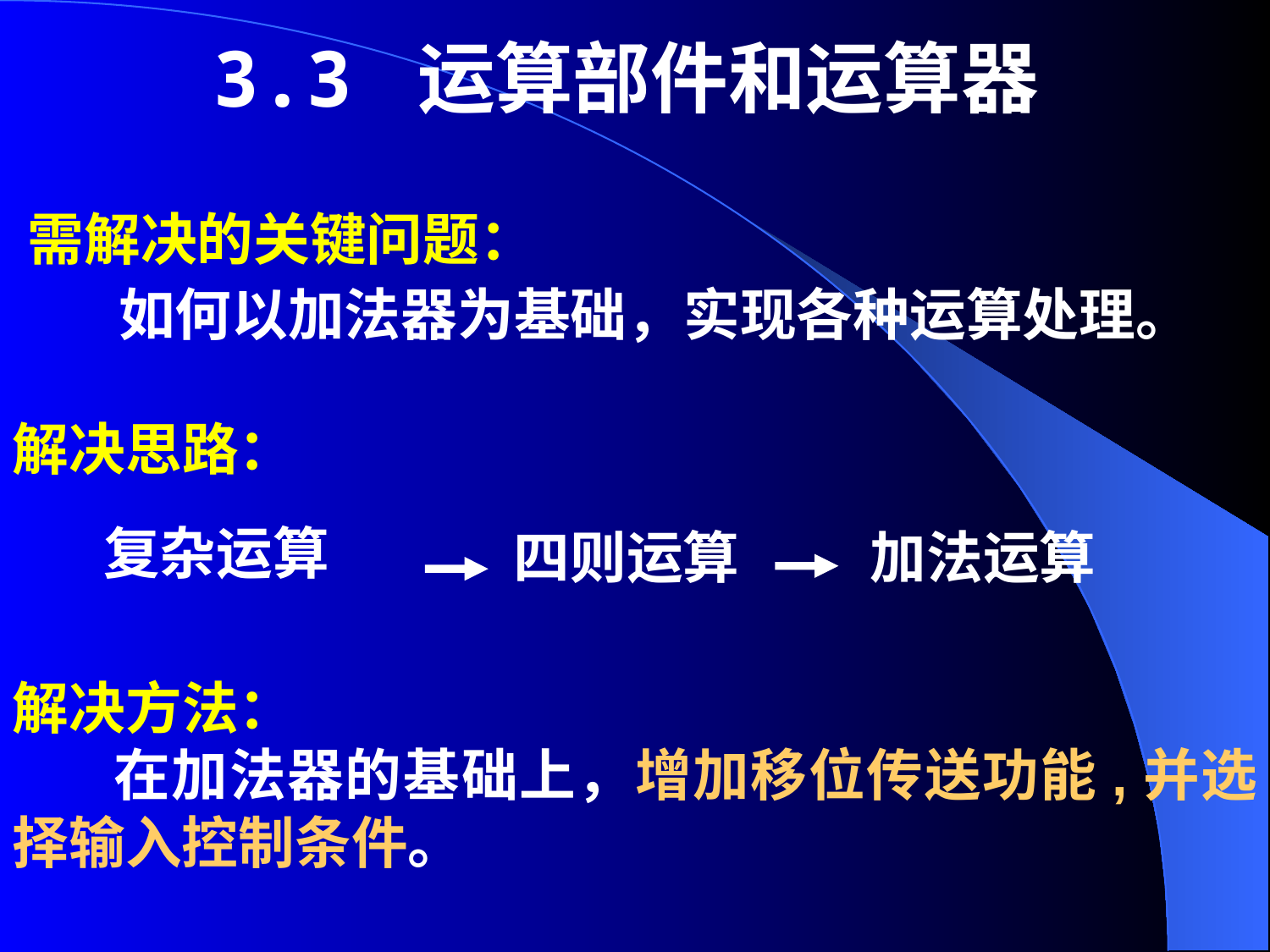

3.3 运算部件和运算器
需解决的关键问题：
      如何以加法器为基础，实现各种运算处理。
解决思路：
      复杂运算
四则运算
加法运算

解决方法：
      在加法器的基础上，增加移位传送功能,并选择输入控制条件。